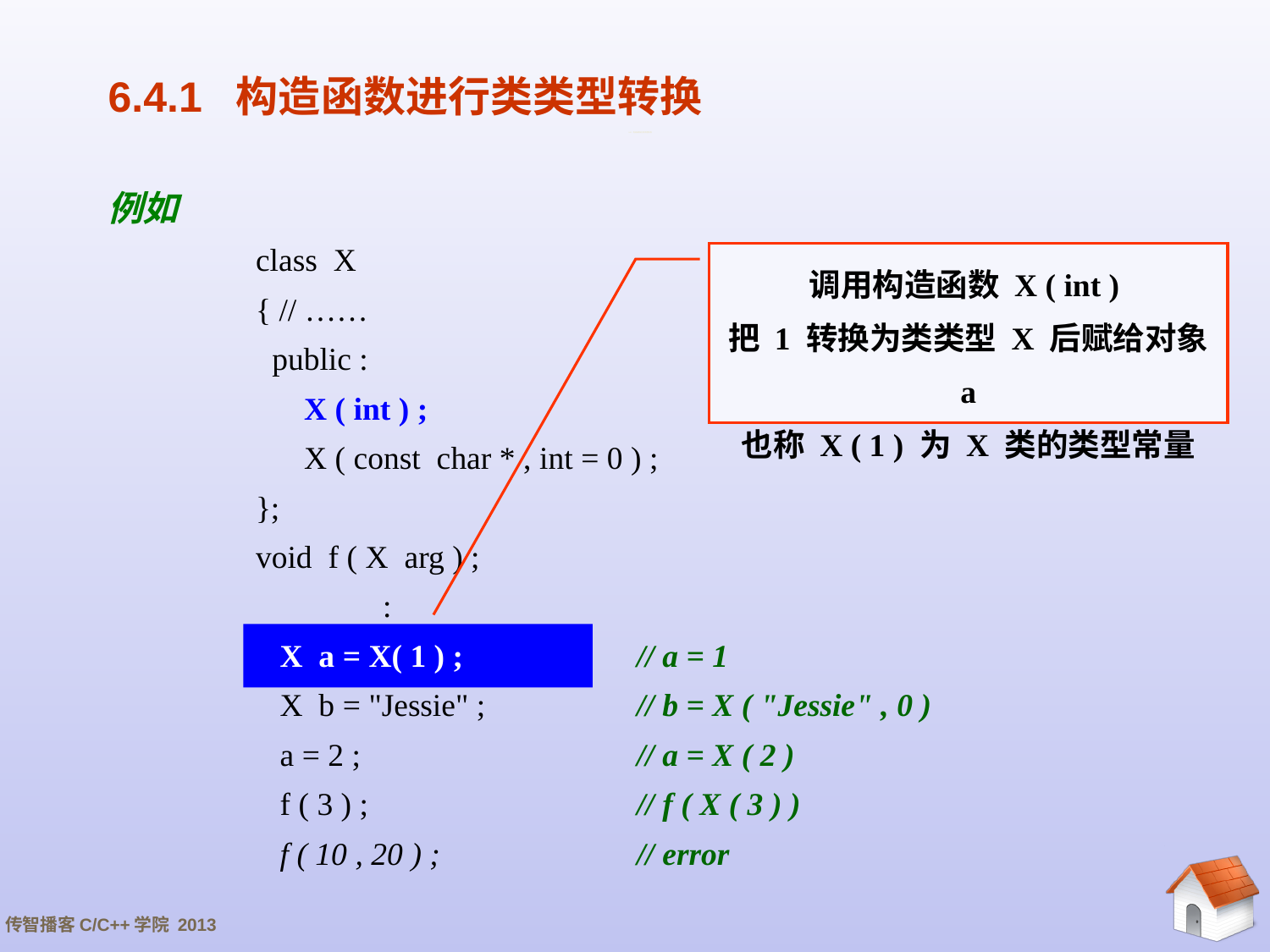

6.4.1  构造函数进行类类型转换
# 6.4.1  构造函数进行类类型转换
例如
class  X
{ // ……
  public :
      X ( int ) ;
      X ( const  char * , int = 0 ) ;
};
void  f ( X  arg ) ;
	:
   X  a = X( 1 ) ;		// a = 1
   X  b = "Jessie" ;		// b = X ( "Jessie" , 0 )
   a = 2 ;			// a = X ( 2 )
   f ( 3 ) ;			// f ( X ( 3 ) )
   f ( 10 , 20 ) ;		// error
调用构造函数 X ( int )
把 1 转换为类类型 X 后赋给对象 a
也称 X ( 1 ) 为 X 类的类型常量